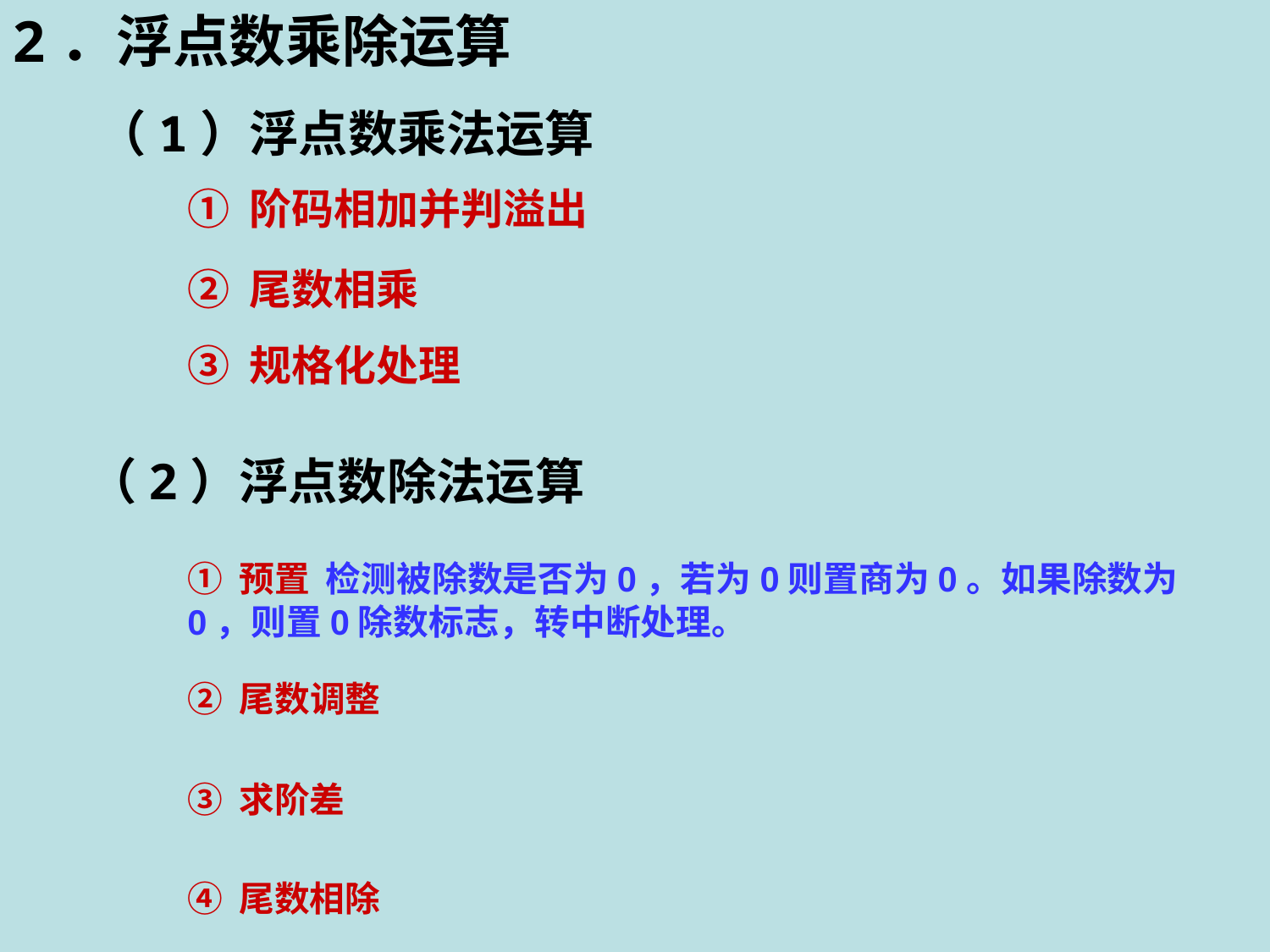

2．浮点数乘除运算
（1）浮点数乘法运算
① 阶码相加并判溢出
② 尾数相乘
③ 规格化处理
（2）浮点数除法运算
① 预置  检测被除数是否为0，若为0则置商为0。如果除数为0，则置0除数标志，转中断处理。
② 尾数调整
③ 求阶差
④ 尾数相除